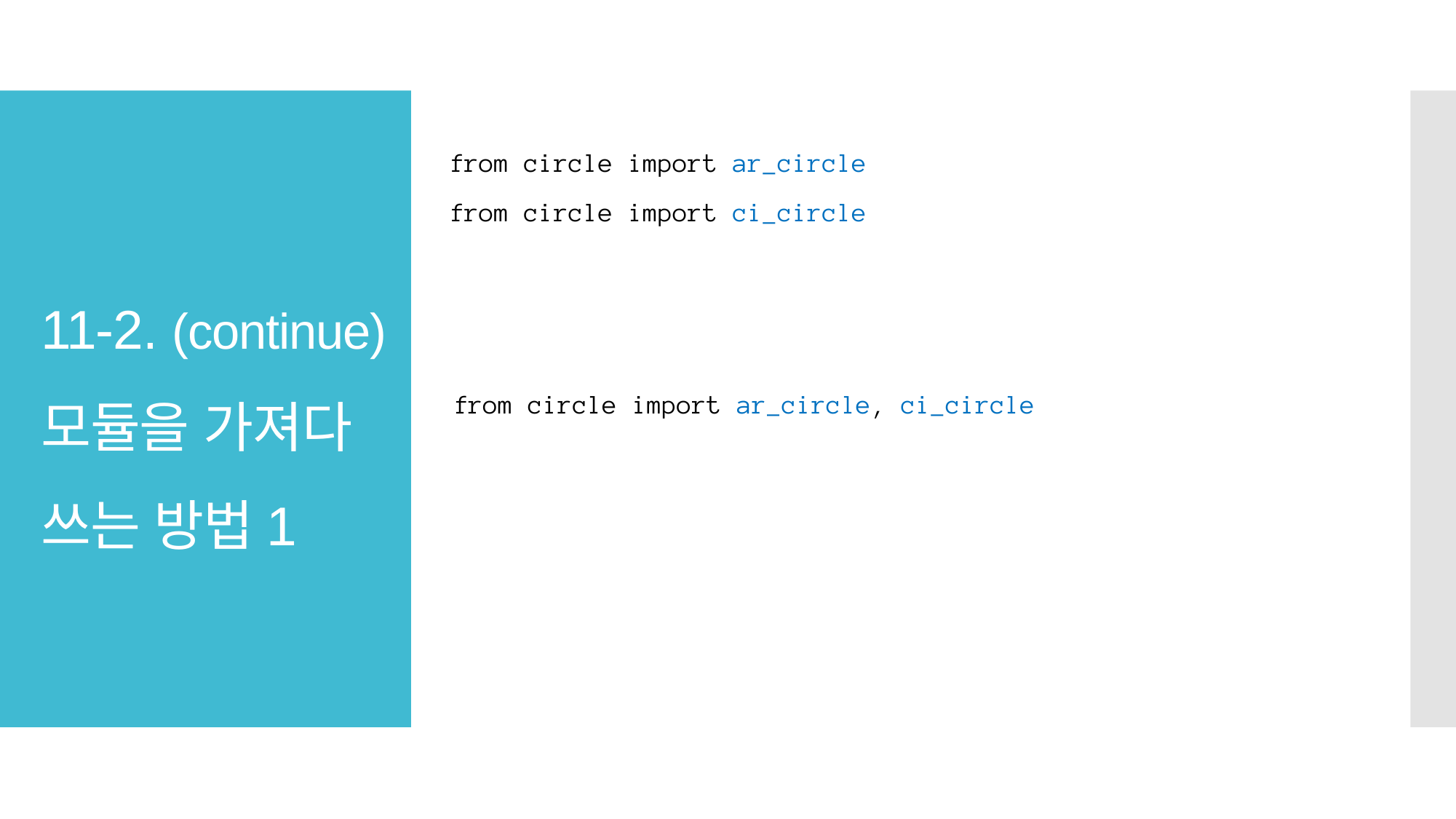

from circle import ar_circle
from circle import ci_circle
# 11-2. (continue) 모듈을 가져다 쓰는 방법1
from circle import ar_circle, ci_circle